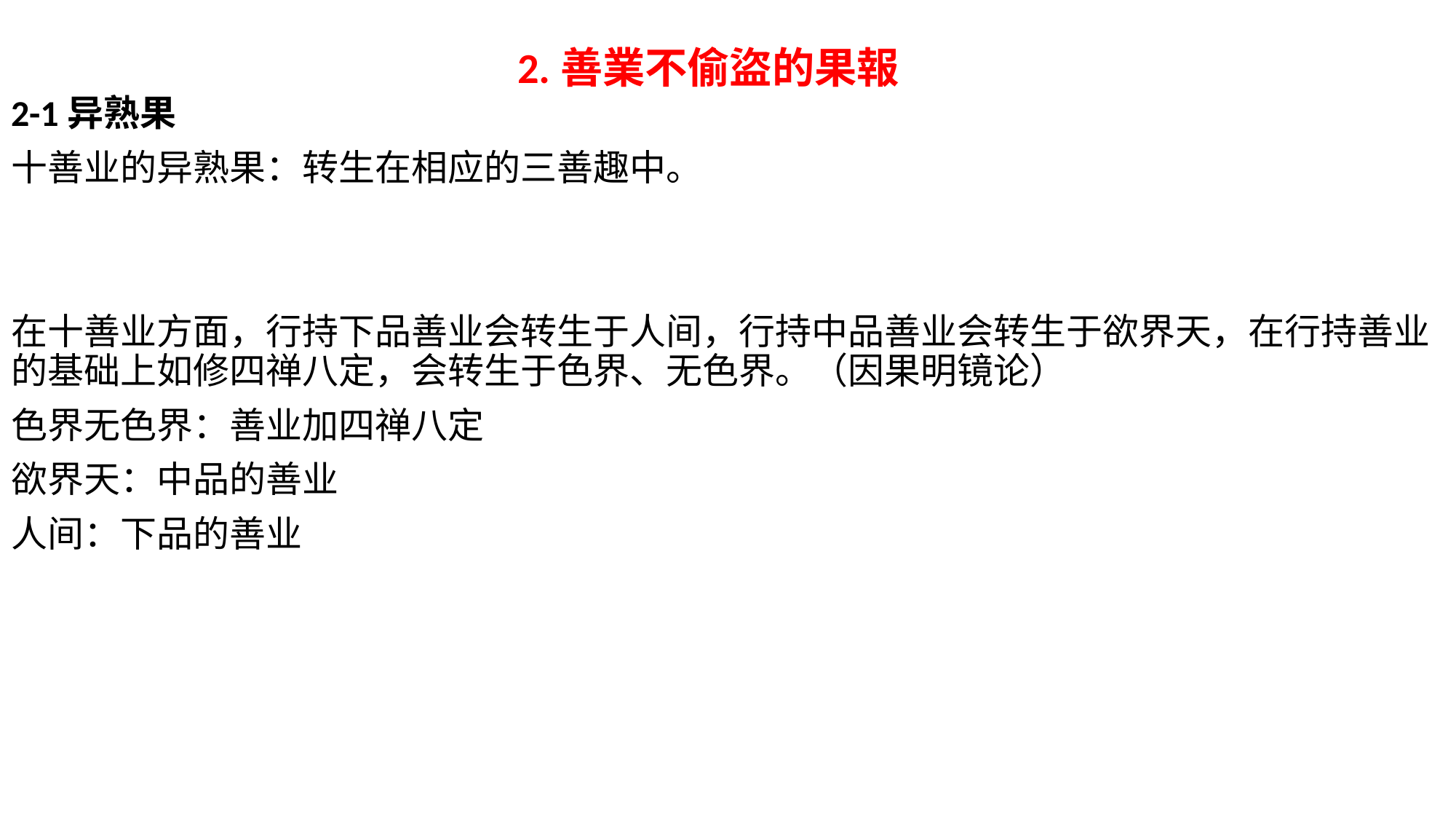

2.善業不偷盜的果報
2-1异熟果
十善业的异熟果：转生在相应的三善趣中。

在十善业方面，行持下品善业会转生于人间，行持中品善业会转生于欲界天，在行持善业的基础上如修四禅八定，会转生于色界、无色界。（因果明镜论）
色界无色界：善业加四禅八定
欲界天：中品的善业
人间：下品的善业